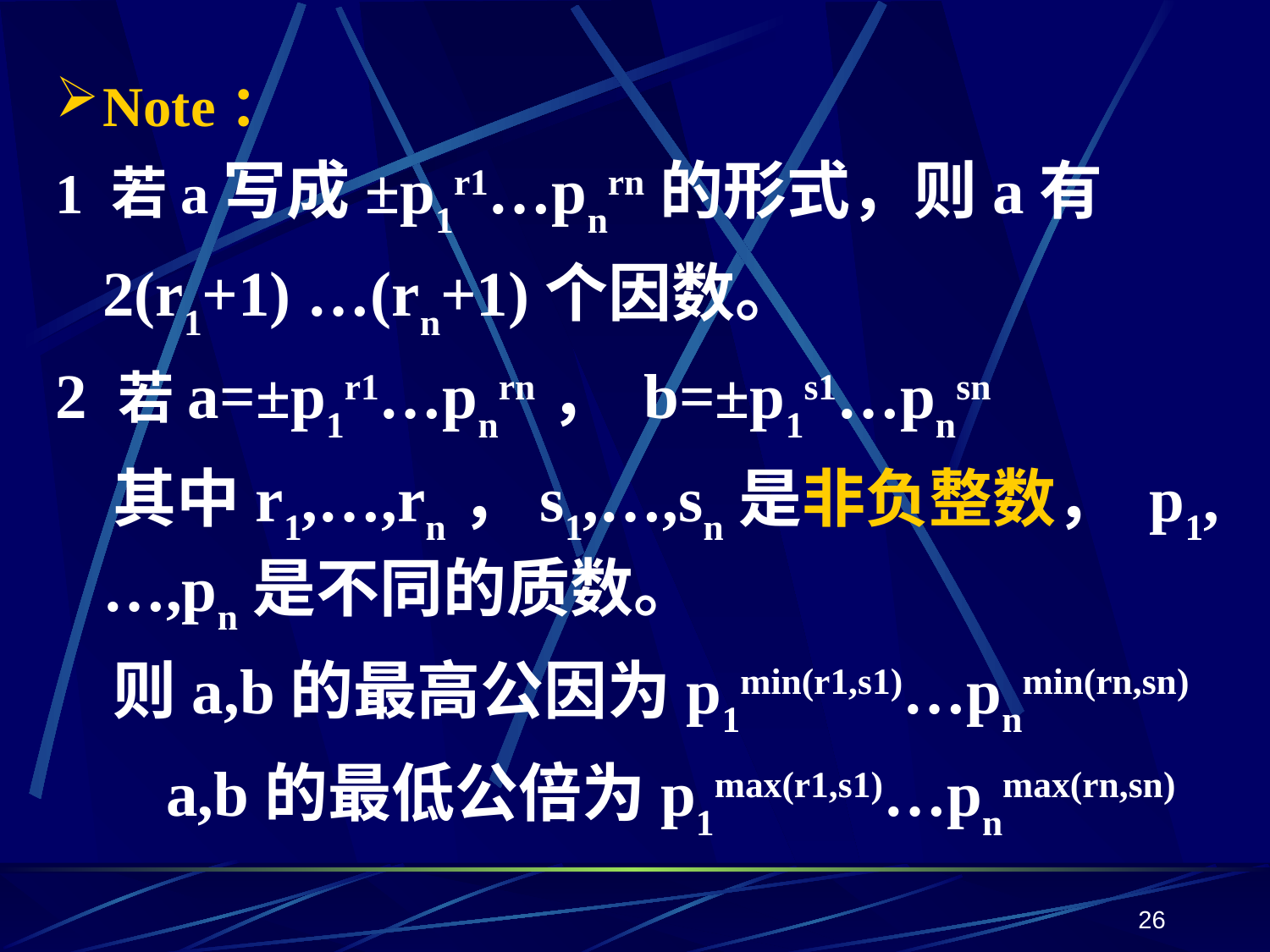

Note：
1 若a写成±p1r1…pnrn的形式，则a有
   2(r1+1) …(rn+1)个因数。
2 若a=±p1r1…pnrn， b=±p1s1…pnsn
   其中r1,…,rn，s1,…,sn是非负整数， p1,…,pn是不同的质数。
   则a,b的最高公因为p1min(r1,s1)…pnmin(rn,sn)
       a,b的最低公倍为p1max(r1,s1)…pnmax(rn,sn)
26